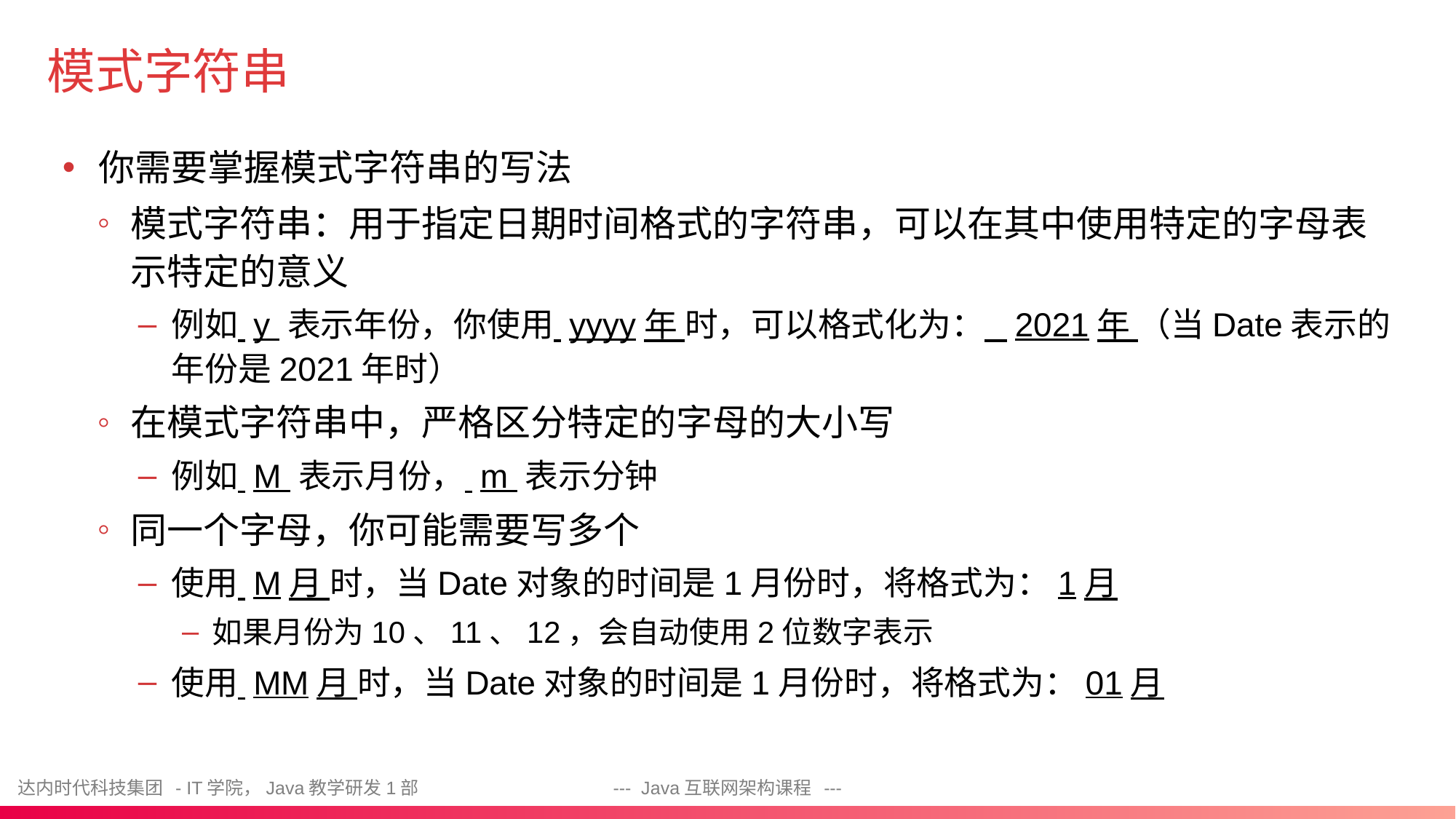

# 模式字符串
你需要掌握模式字符串的写法
模式字符串：用于指定日期时间格式的字符串，可以在其中使用特定的字母表示特定的意义
例如 y 表示年份，你使用 yyyy年 时，可以格式化为：   2021年 （当Date表示的年份是2021年时）
在模式字符串中，严格区分特定的字母的大小写
例如 M 表示月份， m 表示分钟
同一个字母，你可能需要写多个
使用 M月 时，当Date对象的时间是1月份时，将格式为：1月
如果月份为10、11、12，会自动使用2位数字表示
使用 MM月 时，当Date对象的时间是1月份时，将格式为：01月